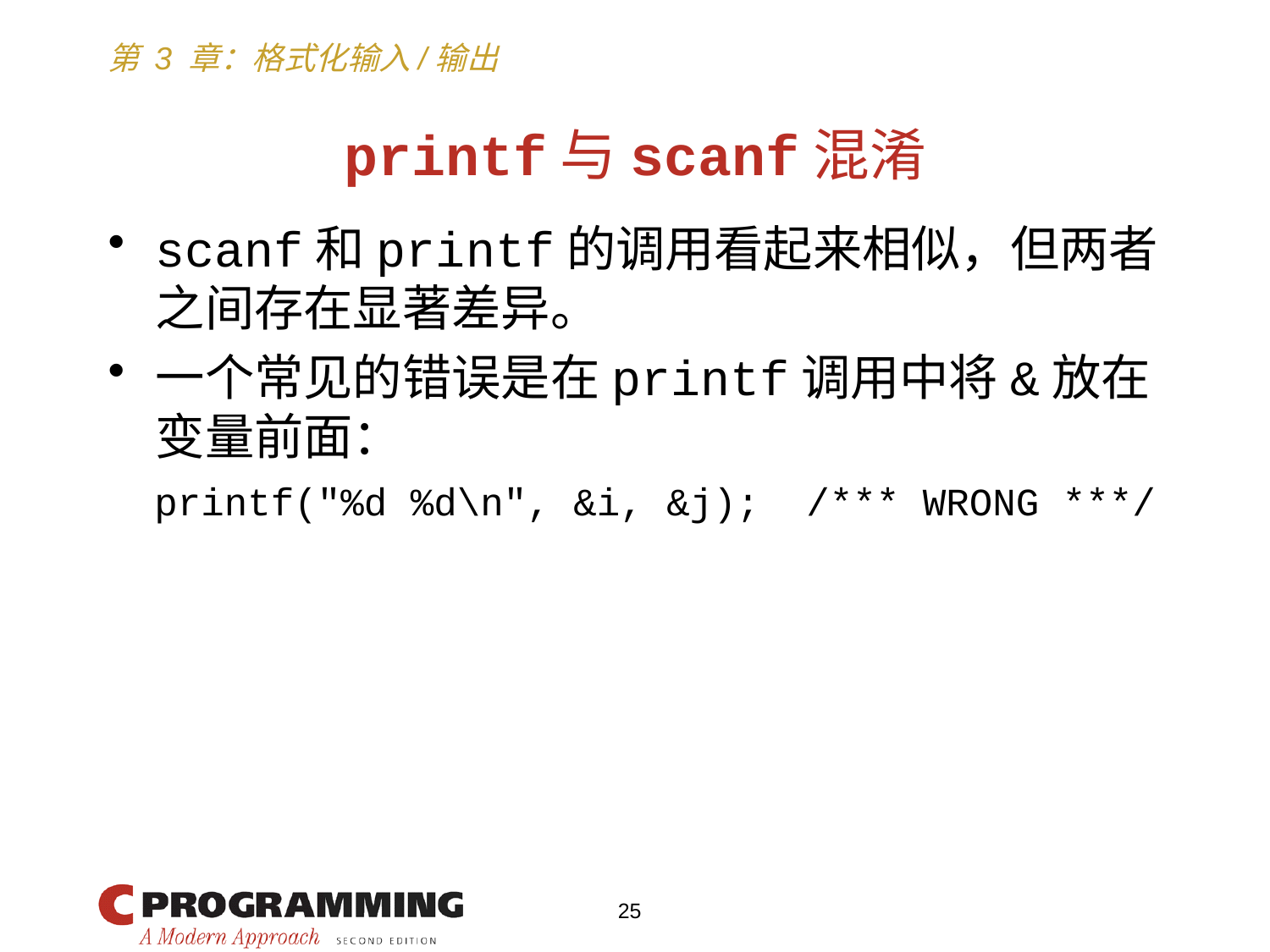

# printf与scanf混淆
scanf和printf的调用看起来相似，但两者之间存在显著差异。
一个常见的错误是在printf调用中将&放在变量前面：
  printf("%d %d\n", &i, &j);  /*** WRONG ***/
25